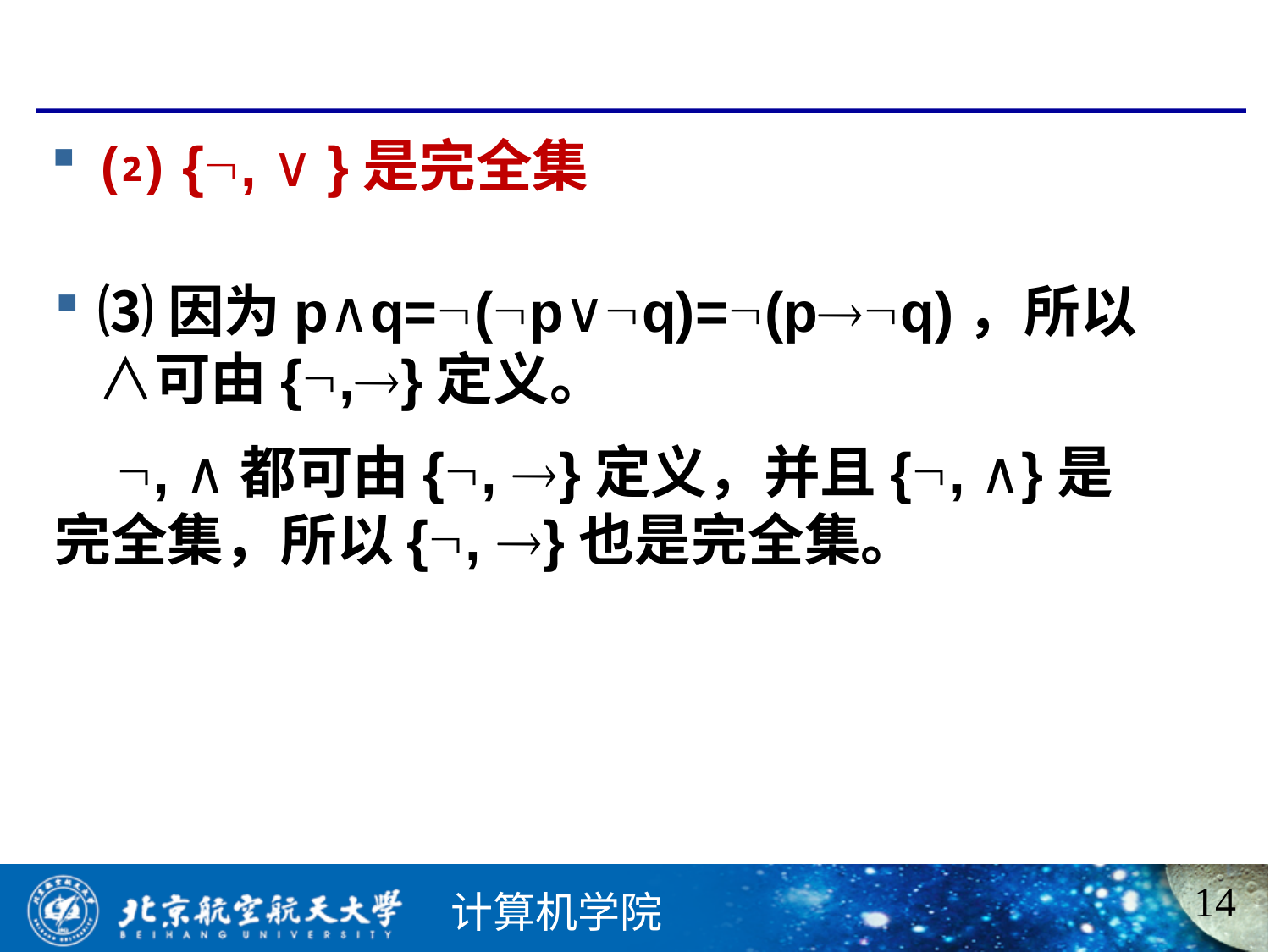

⑵ {¬, ∨ }是完全集
⑶因为p∧q=¬(¬p∨¬q)=¬(p→¬q)，所以∧可由{¬,→}定义。
    ¬, ∧都可由{¬, →}定义，并且{¬, ∧}是完全集，所以{¬, →}也是完全集。